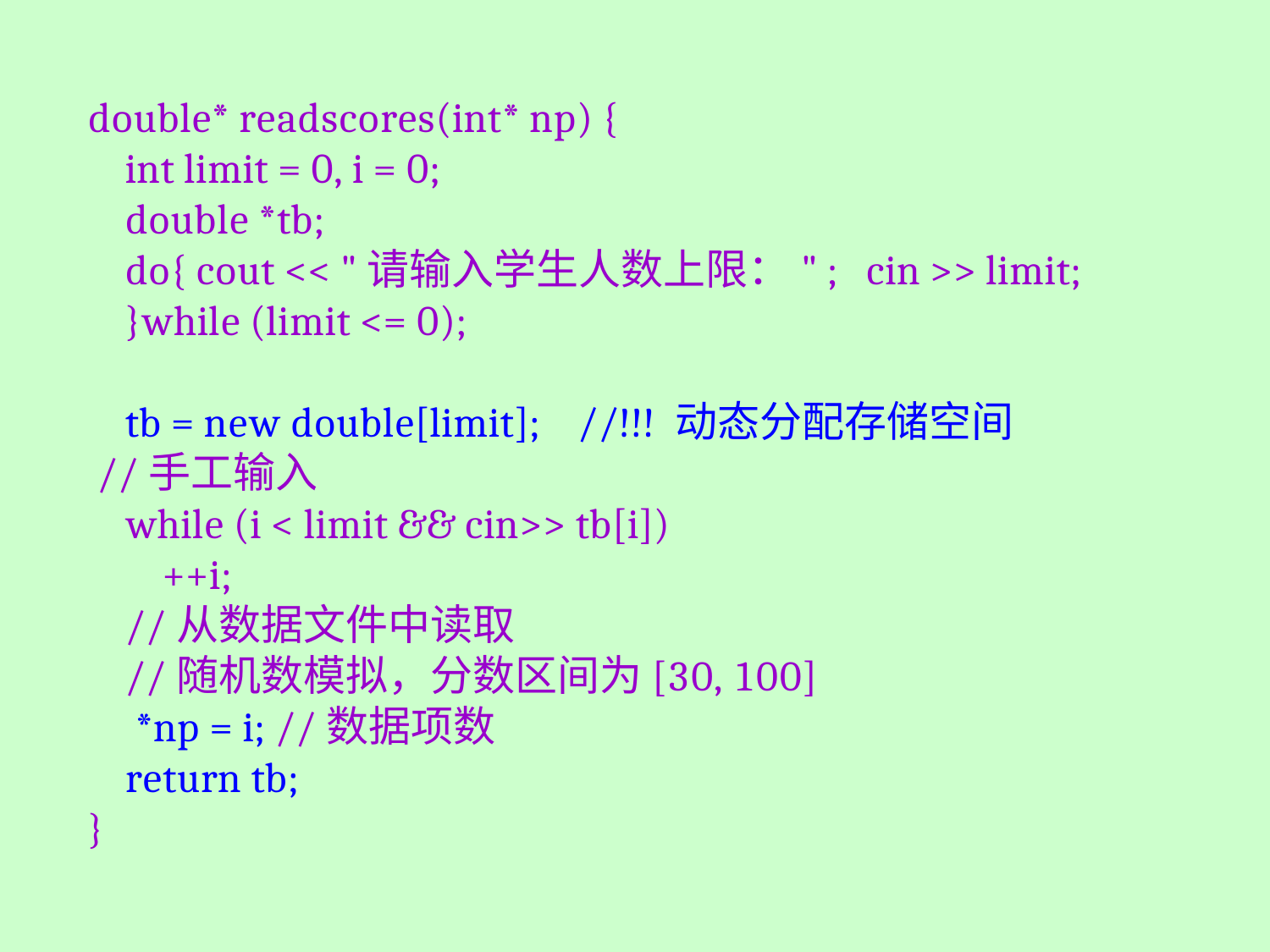

double* readscores(int* np) {
    int limit = 0, i = 0;
    double *tb;
    do{ cout << "请输入学生人数上限：" ;   cin >> limit;
    }while (limit <= 0);

    tb = new double[limit];    //!!! 动态分配存储空间
 //手工输入
    while (i < limit && cin>> tb[i])
        ++i;
    //从数据文件中读取
    //随机数模拟，分数区间为[30, 100]
	*np = i; //数据项数
    return tb;
}